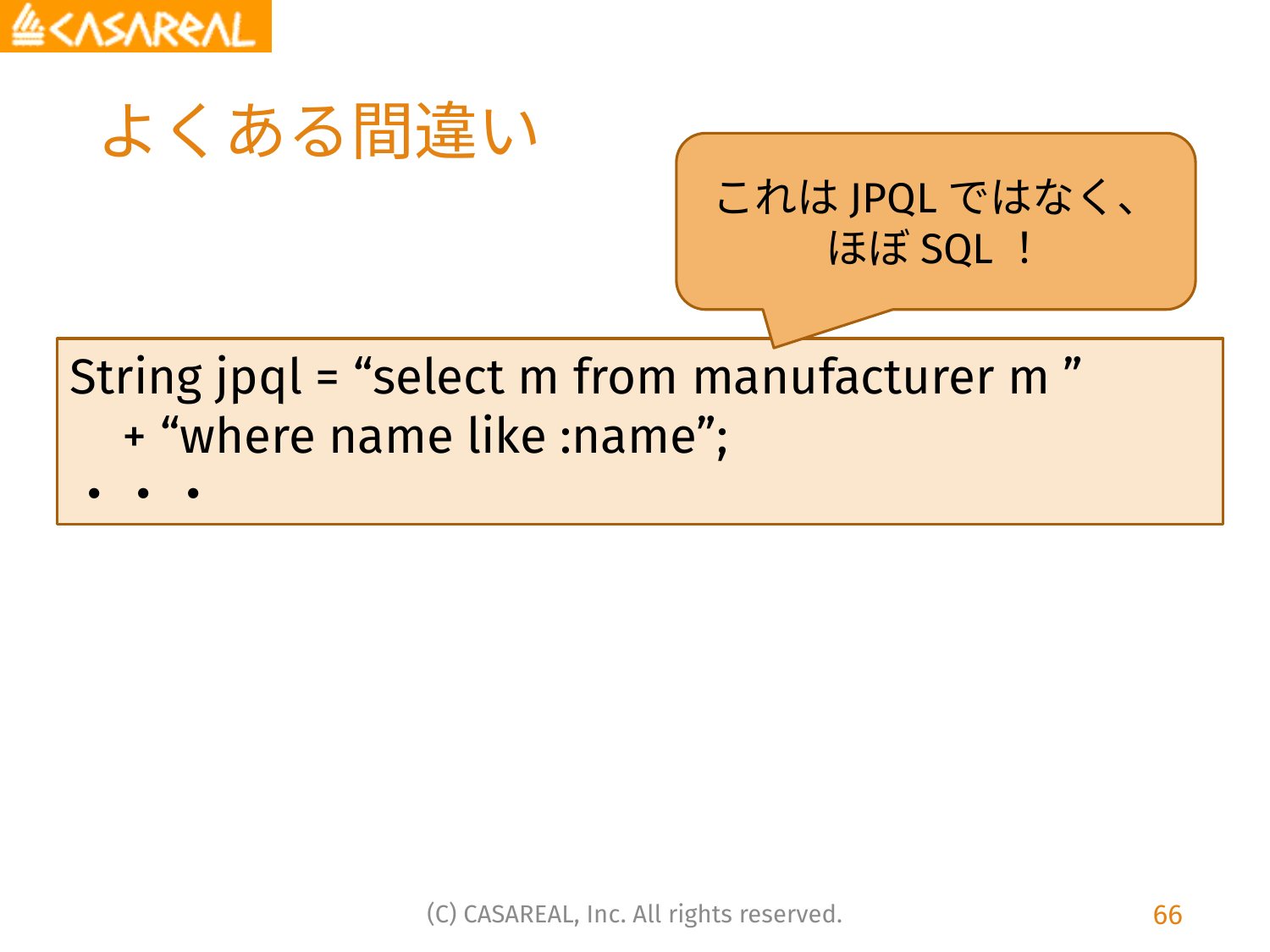

# よくある間違い
これはJPQLではなく、
ほぼSQL！
String jpql = “select m from manufacturer m ”
    + “where name like :name”;
・・・
(C) CASAREAL, Inc. All rights reserved.
66